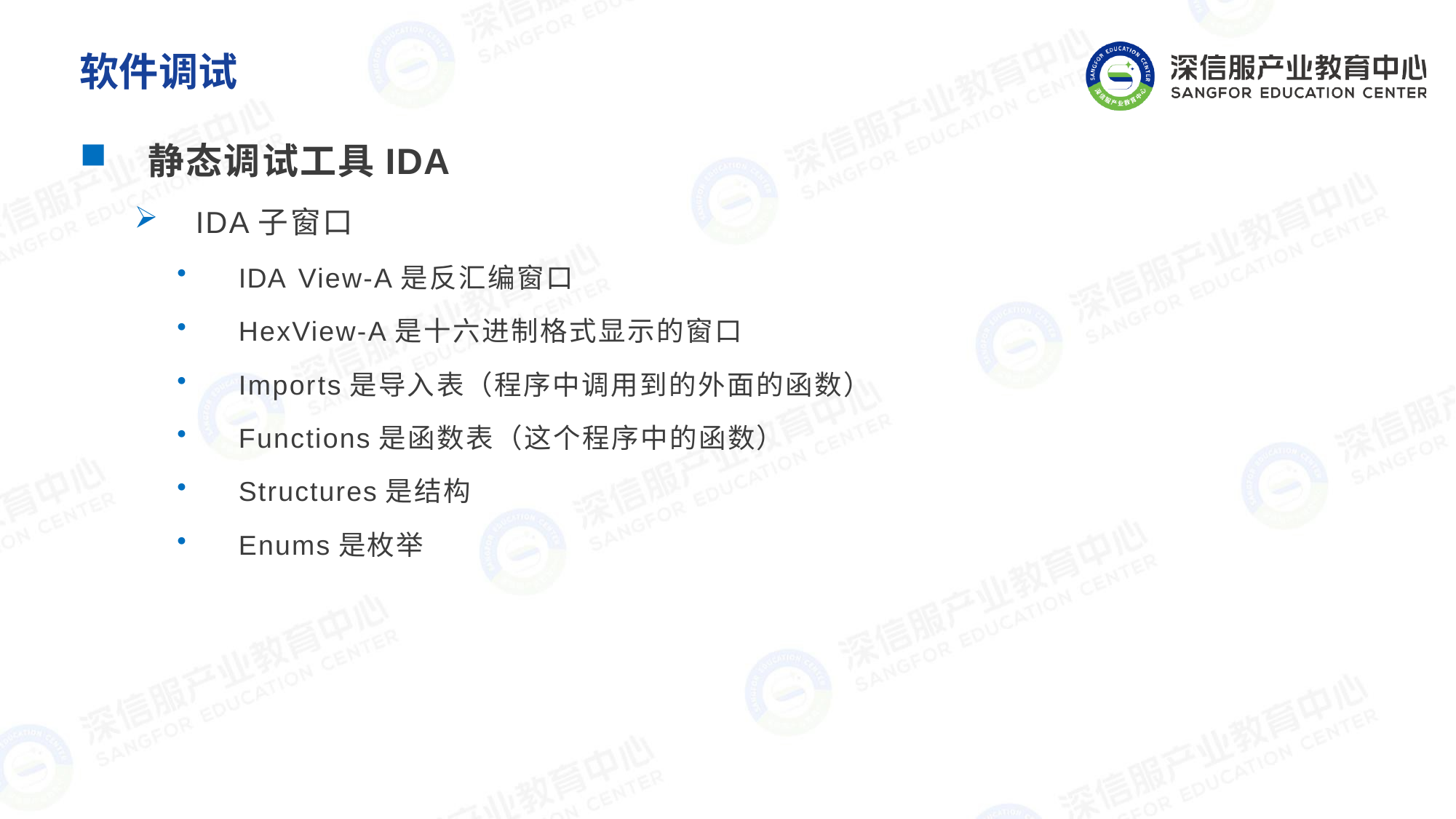

# 软件调试
静态调试工具IDA
IDA子窗口
IDA View-A是反汇编窗口
HexView-A是十六进制格式显示的窗口
Imports是导入表（程序中调用到的外面的函数）
Functions是函数表（这个程序中的函数）
Structures是结构
Enums是枚举